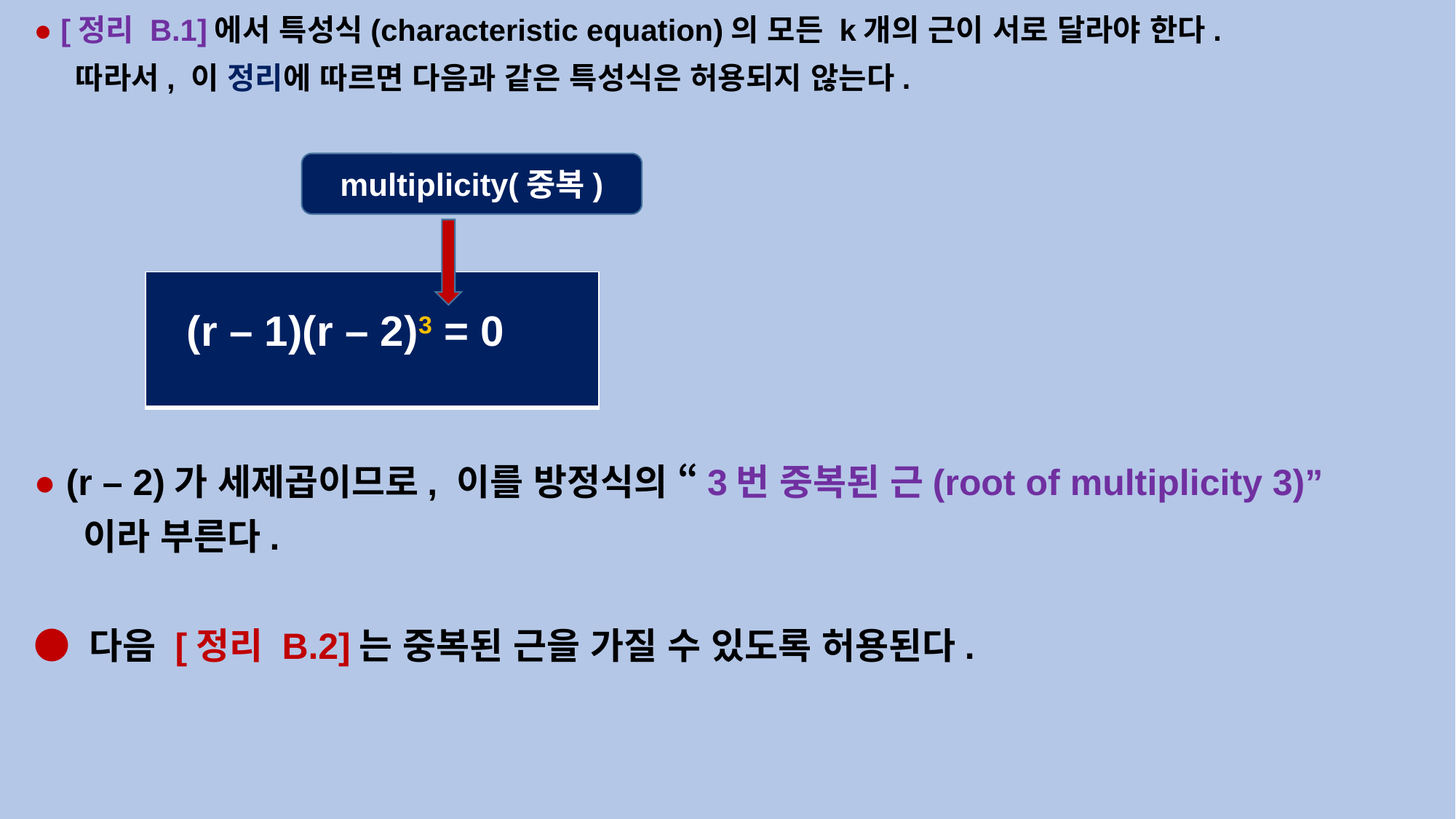

● [정리 B.1]에서 특성식(characteristic equation)의 모든 k개의 근이 서로 달라야 한다.
    따라서, 이 정리에 따르면 다음과 같은 특성식은 허용되지 않는다.

● (r – 2)가 세제곱이므로, 이를 방정식의 “3번 중복된 근(root of multiplicity 3)”
    이라 부른다.

● 다음 [정리 B.2]는 중복된 근을 가질 수 있도록 허용된다.
multiplicity(중복)

| (r – 1)(r – 2)3 = 0 |
| --- |